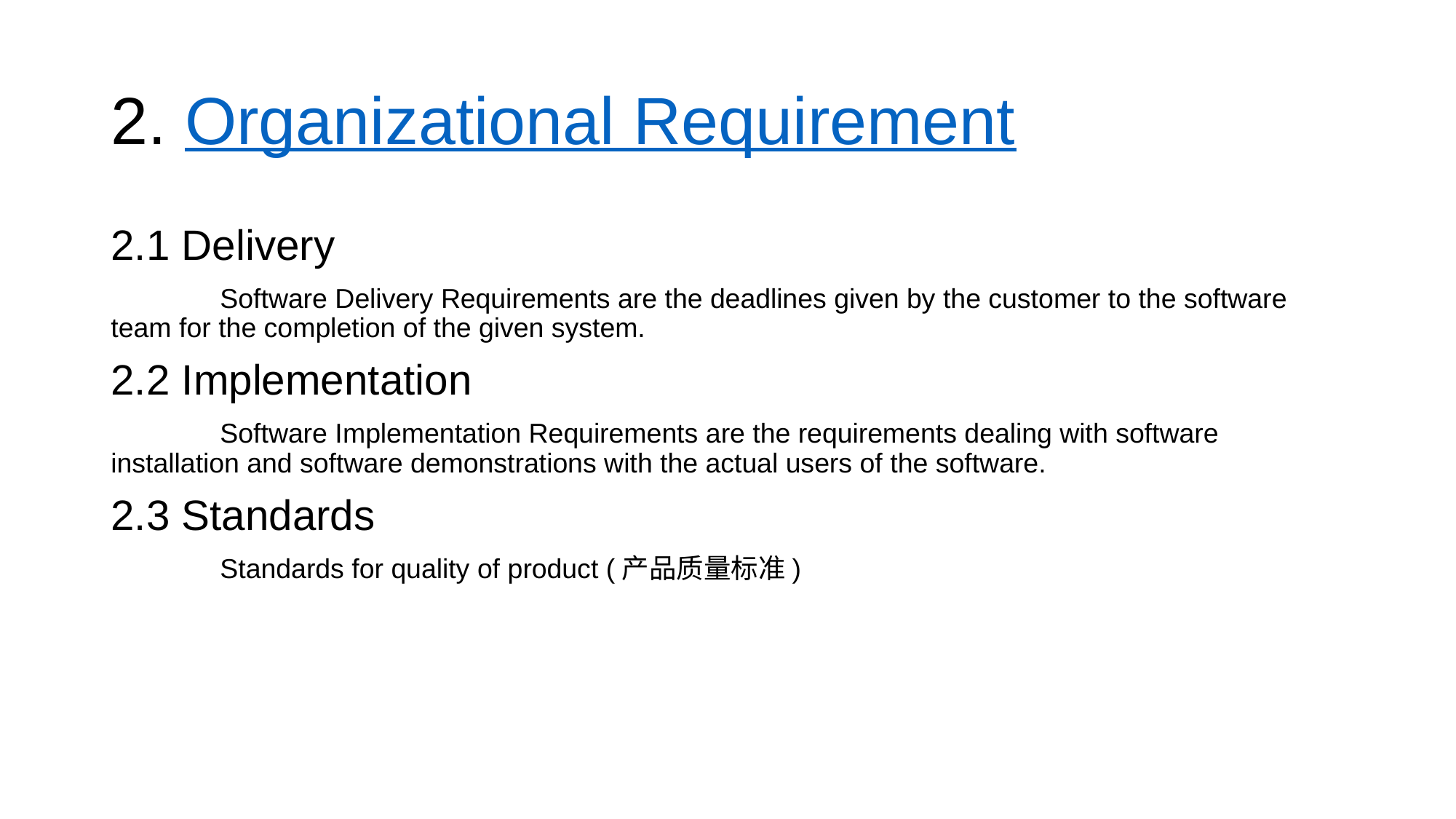

# 2. Organizational Requirement
2.1 Delivery
	Software Delivery Requirements are the deadlines given by the customer to the software team for the completion of the given system.
2.2 Implementation
	Software Implementation Requirements are the requirements dealing with software installation and software demonstrations with the actual users of the software.
2.3 Standards
	Standards for quality of product (产品质量标准)